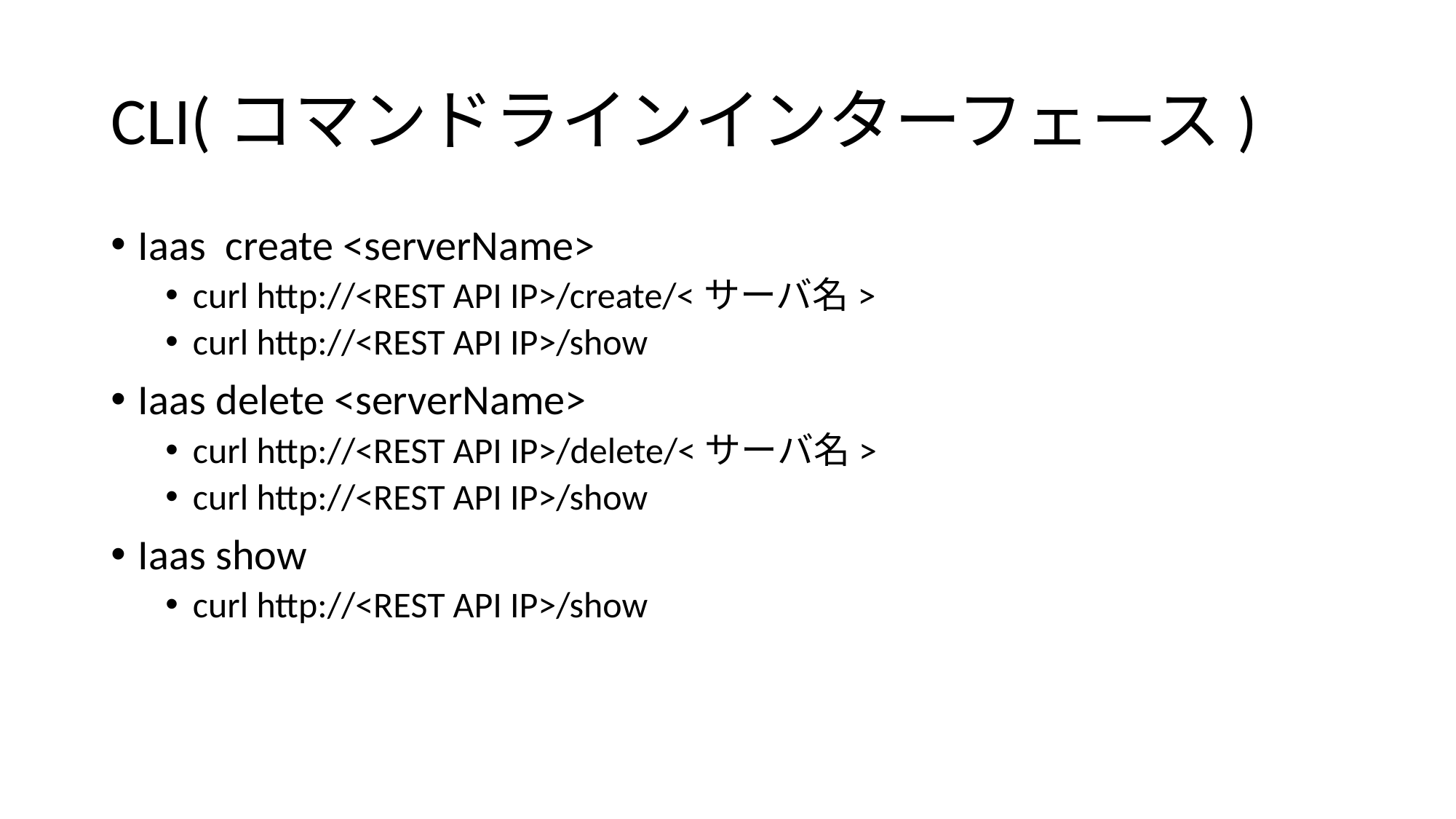

# CLI(コマンドラインインターフェース)
Iaas  create <serverName>
curl http://<REST API IP>/create/<サーバ名>
curl http://<REST API IP>/show
Iaas delete <serverName>
curl http://<REST API IP>/delete/<サーバ名>
curl http://<REST API IP>/show
Iaas show
curl http://<REST API IP>/show